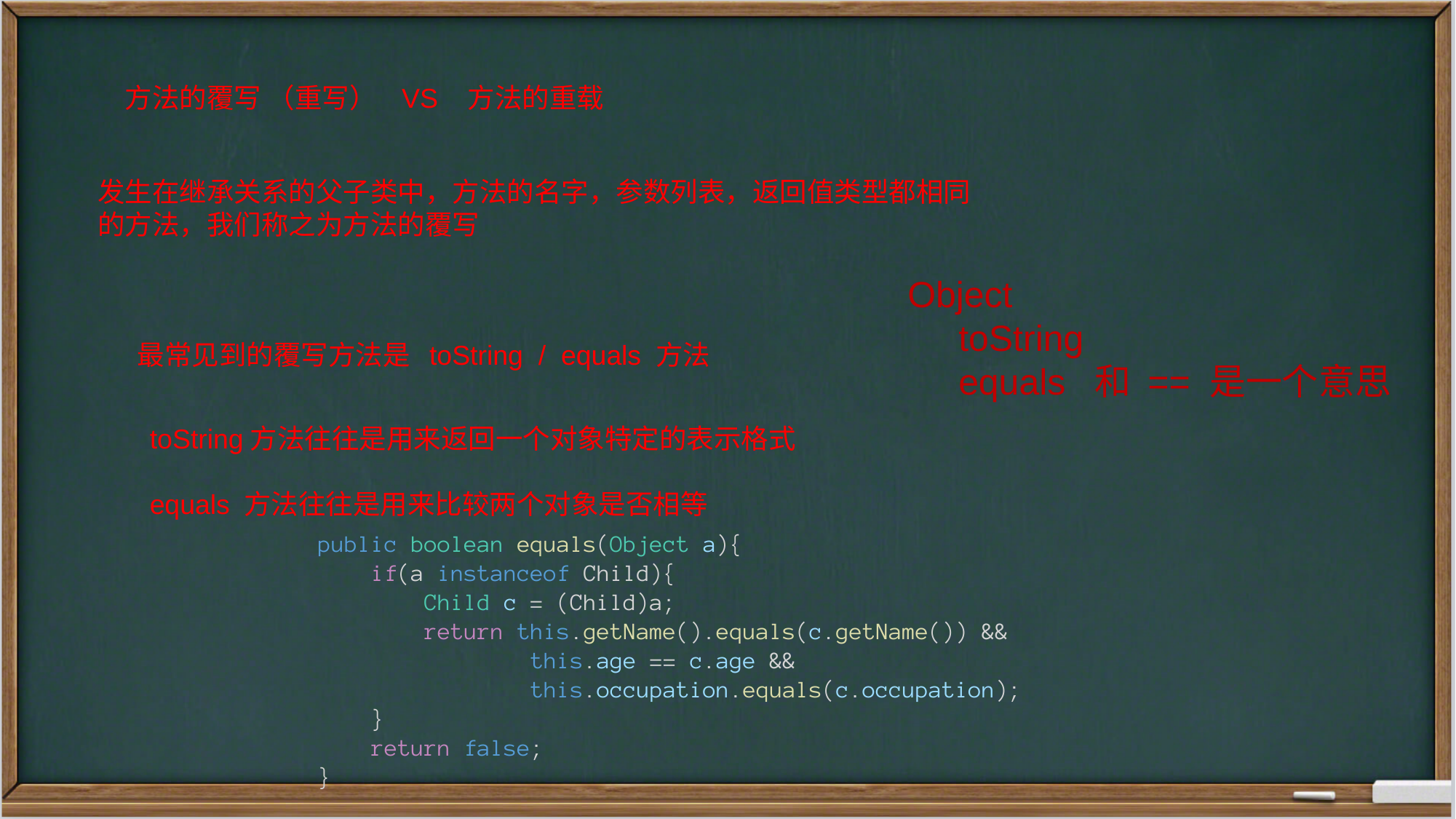

方法的覆写 （重写）   VS   方法的重载
发生在继承关系的父子类中，方法的名字，参数列表，返回值类型都相同的方法，我们称之为方法的覆写
Object
     toString
     equals  和 == 是一个意思
最常见到的覆写方法是  toString  /  equals 方法
toString方法往往是用来返回一个对象特定的表示格式

equals 方法往往是用来比较两个对象是否相等

    public boolean equals(Object a){
        if(a instanceof Child){
            Child c = (Child)a;
            return this.getName().equals(c.getName()) &&
                    this.age == c.age &&
                    this.occupation.equals(c.occupation);
        }
        return false;
    }